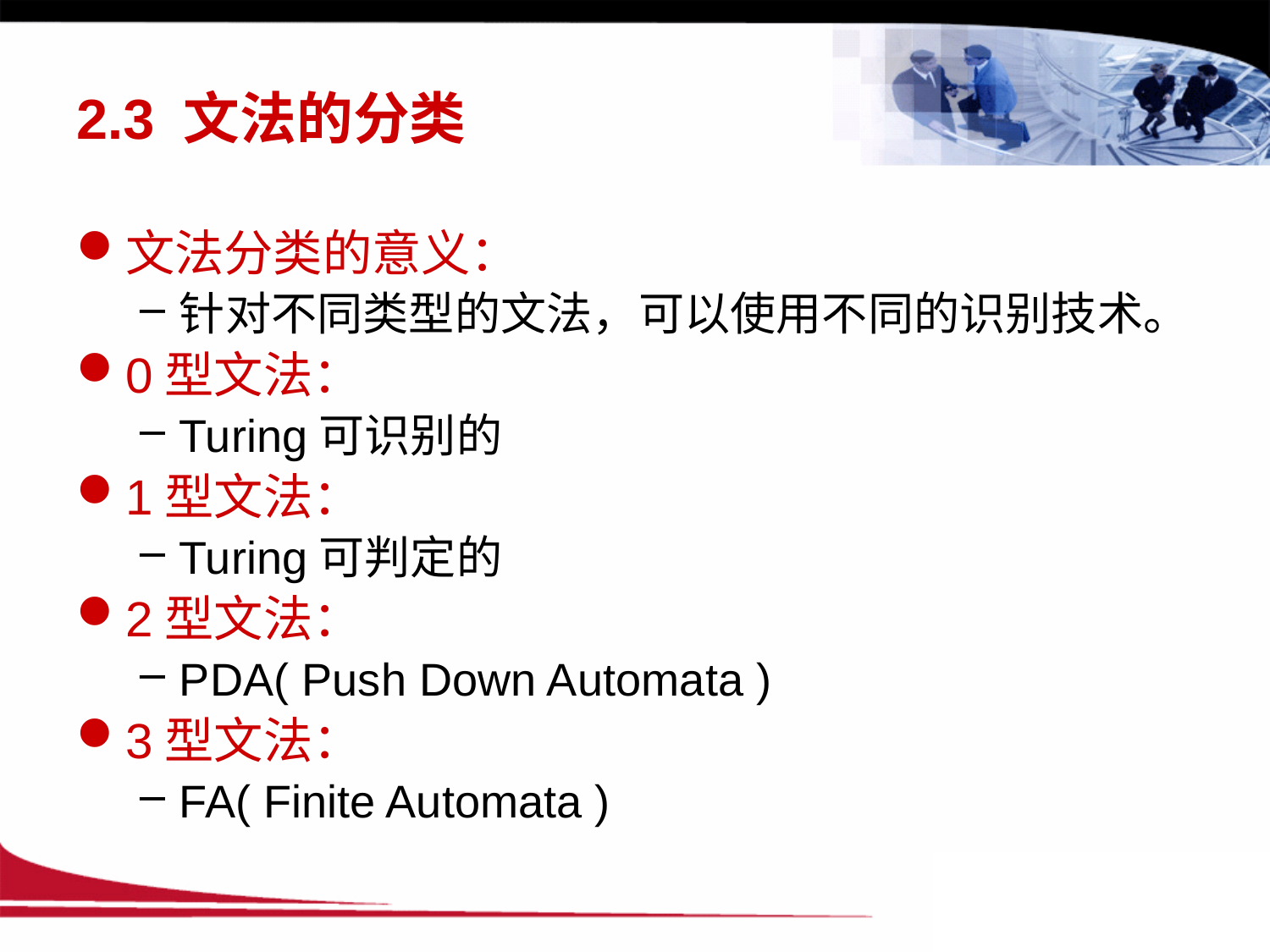

# 2.3 文法的分类
文法分类的意义：
针对不同类型的文法，可以使用不同的识别技术。
0型文法：
Turing可识别的
1型文法：
Turing可判定的
2型文法：
PDA( Push Down Automata )
3型文法：
FA( Finite Automata )